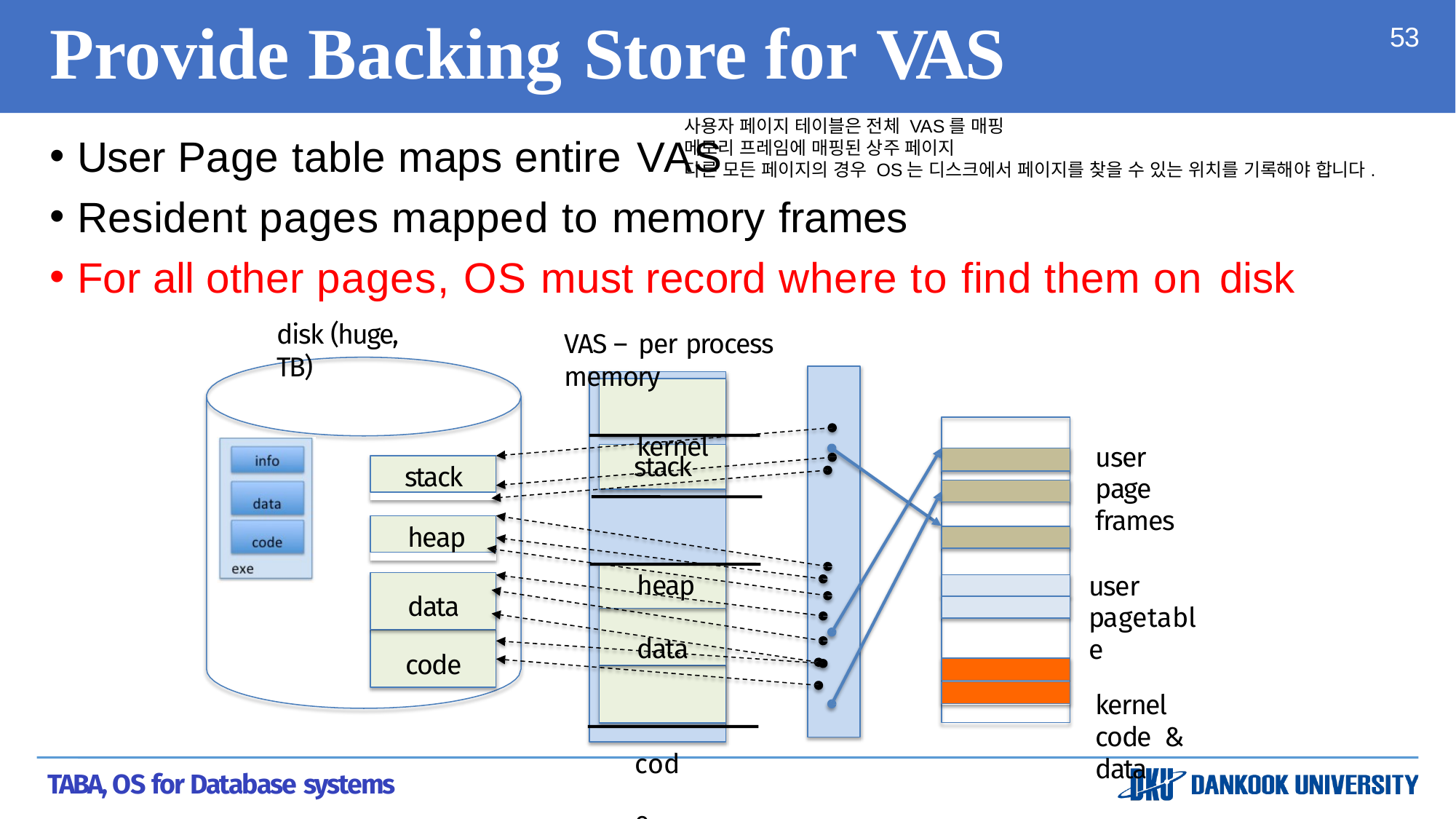

# Provide Backing	Store for VAS
53
사용자 페이지 테이블은 전체 VAS를 매핑
메모리 프레임에 매핑된 상주 페이지
다른 모든 페이지의 경우 OS는 디스크에서 페이지를 찾을 수 있는 위치를 기록해야 합니다.
User Page table maps entire VAS
Resident pages mapped to memory frames
For all other pages, OS must record where to find them on disk
disk (huge, TB)
VAS – per process	memory

kernel

user page  frames

stack

stack

heap
user  pagetable
kernel code  & data
heap
data  code

data
code
TABA, OS for Database systems